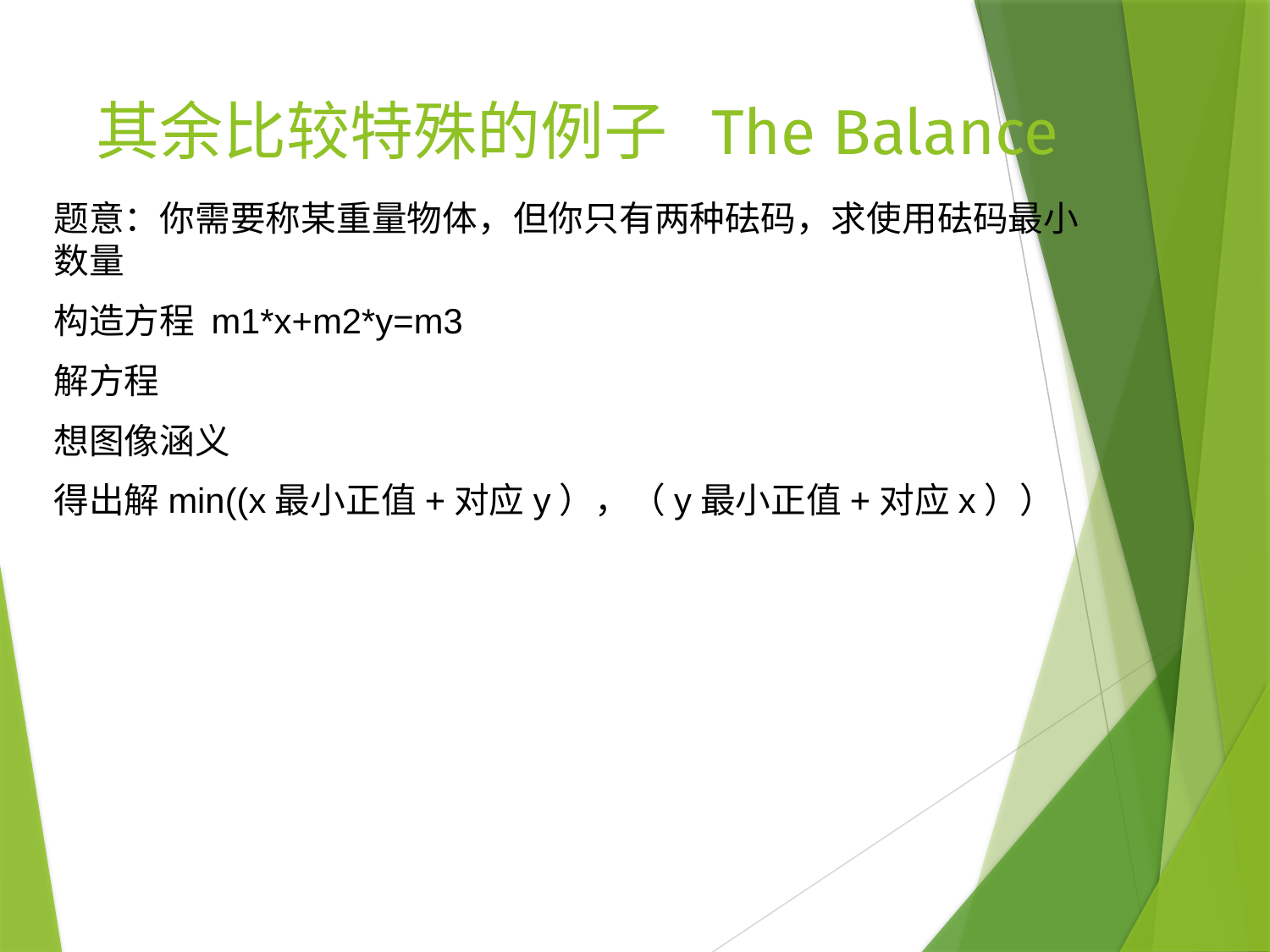

# 其余比较特殊的例子  The Balance
题意：你需要称某重量物体，但你只有两种砝码，求使用砝码最小数量
构造方程 m1*x+m2*y=m3
解方程
想图像涵义
得出解min((x最小正值+对应y），（y最小正值+对应x））